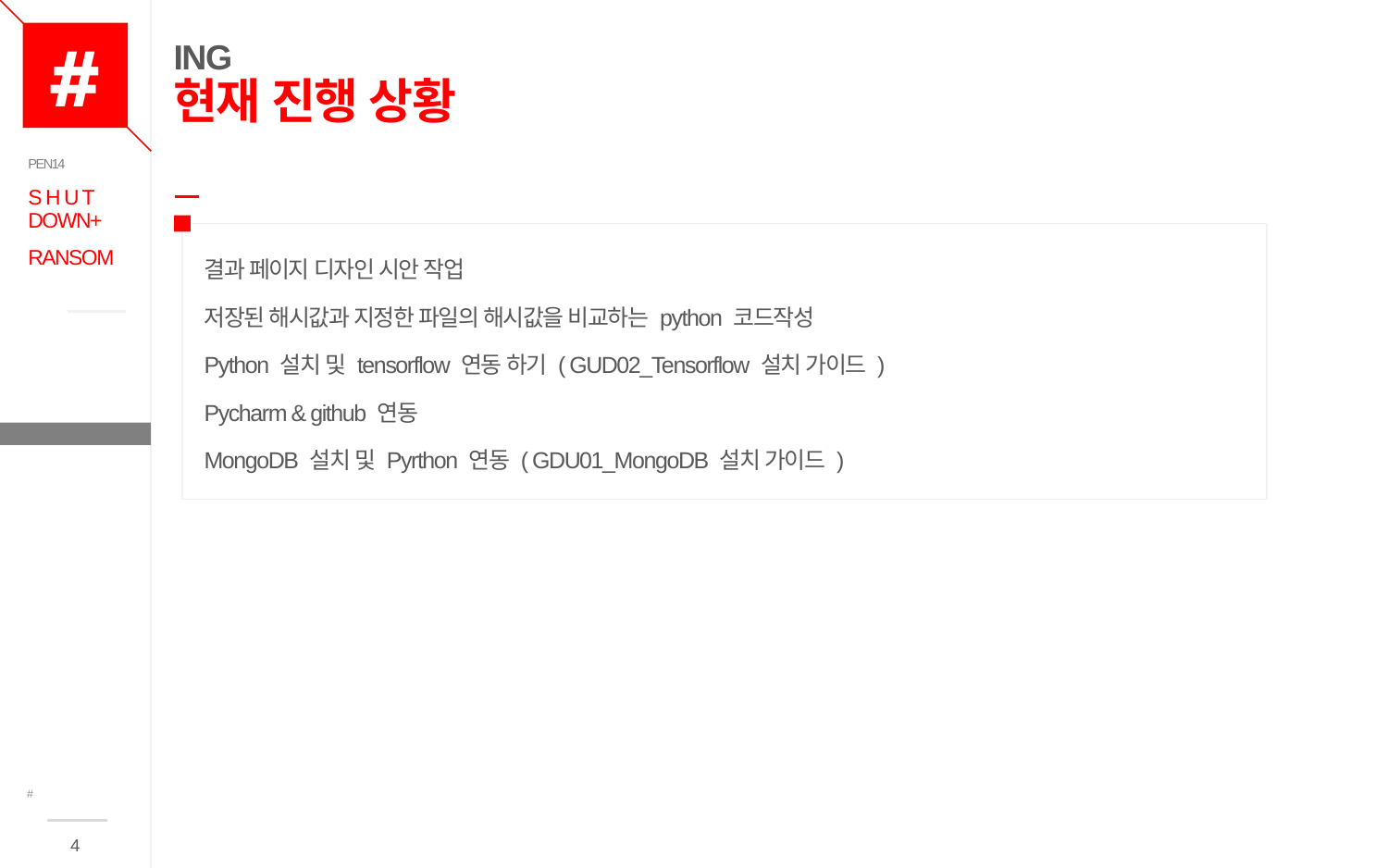

# ING 현재 진행 상황

PEN14
S H U T   DOWN+
RANSOM

결과 페이지 디자인 시안 작업
저장된 해시값과 지정한 파일의 해시값을 비교하는 python 코드작성
Python 설치 및 tensorflow 연동 하기 ( GUD02_Tensorflow 설치 가이드 )
Pycharm & github 연동
MongoDB 설치 및 Pyrthon 연동 ( GDU01_MongoDB 설치 가이드 )
CONTENTS
#
4